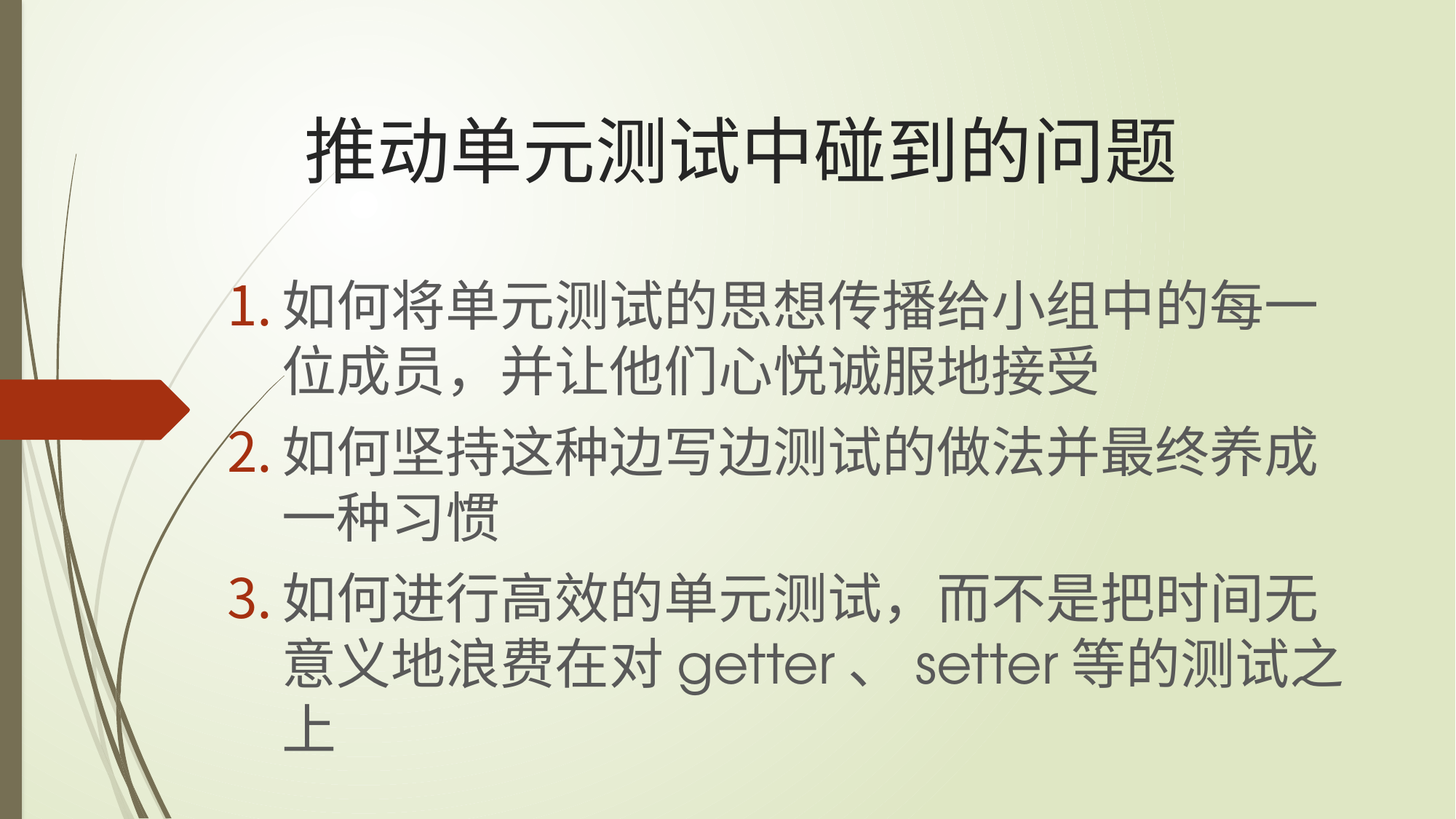

# 推动单元测试中碰到的问题
如何将单元测试的思想传播给小组中的每一位成员，并让他们心悦诚服地接受
如何坚持这种边写边测试的做法并最终养成一种习惯
如何进行高效的单元测试，而不是把时间无意义地浪费在对getter、setter等的测试之上